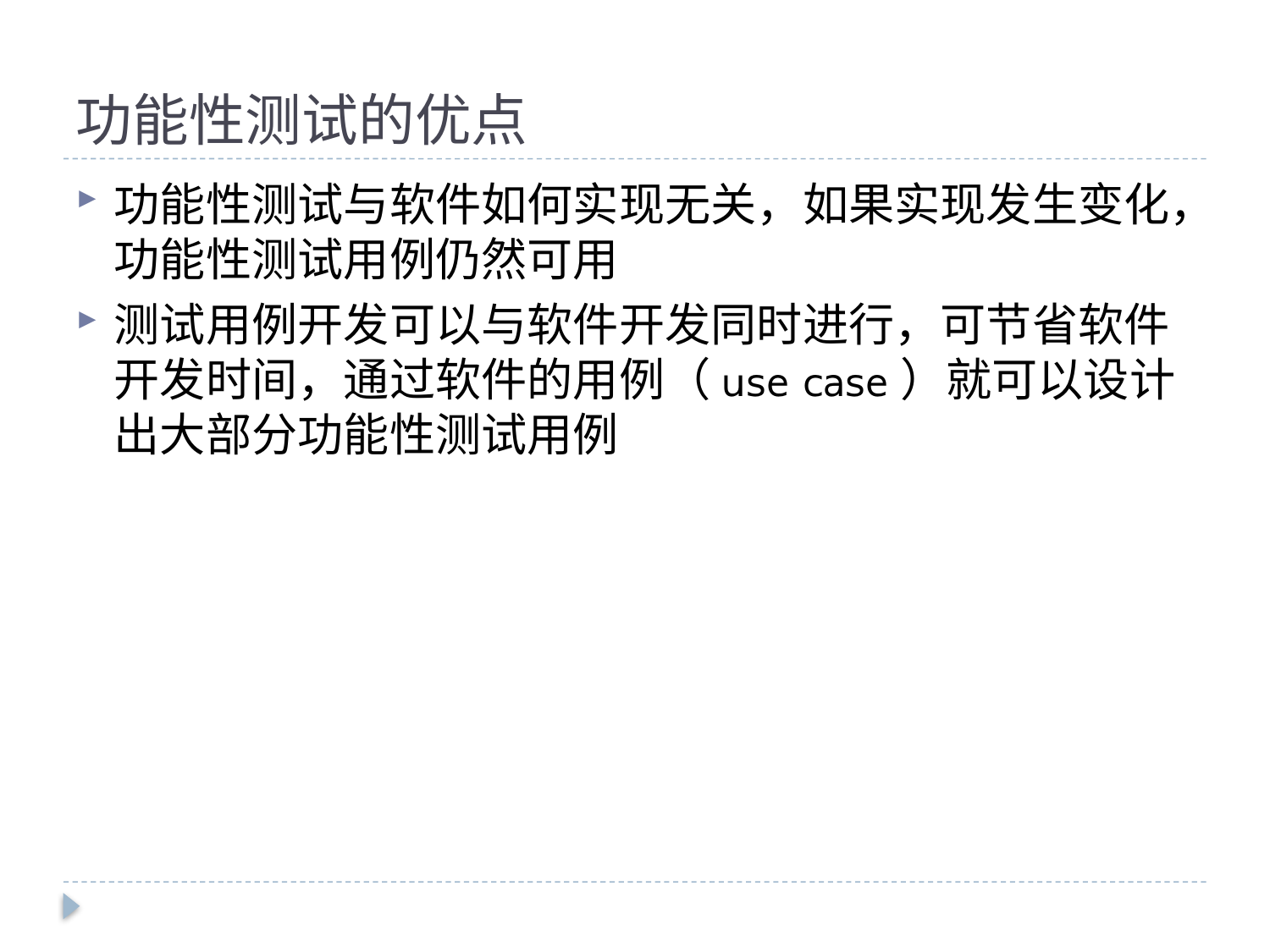

# 功能性测试的优点
功能性测试与软件如何实现无关，如果实现发生变化，功能性测试用例仍然可用
测试用例开发可以与软件开发同时进行，可节省软件开发时间，通过软件的用例（use case）就可以设计出大部分功能性测试用例